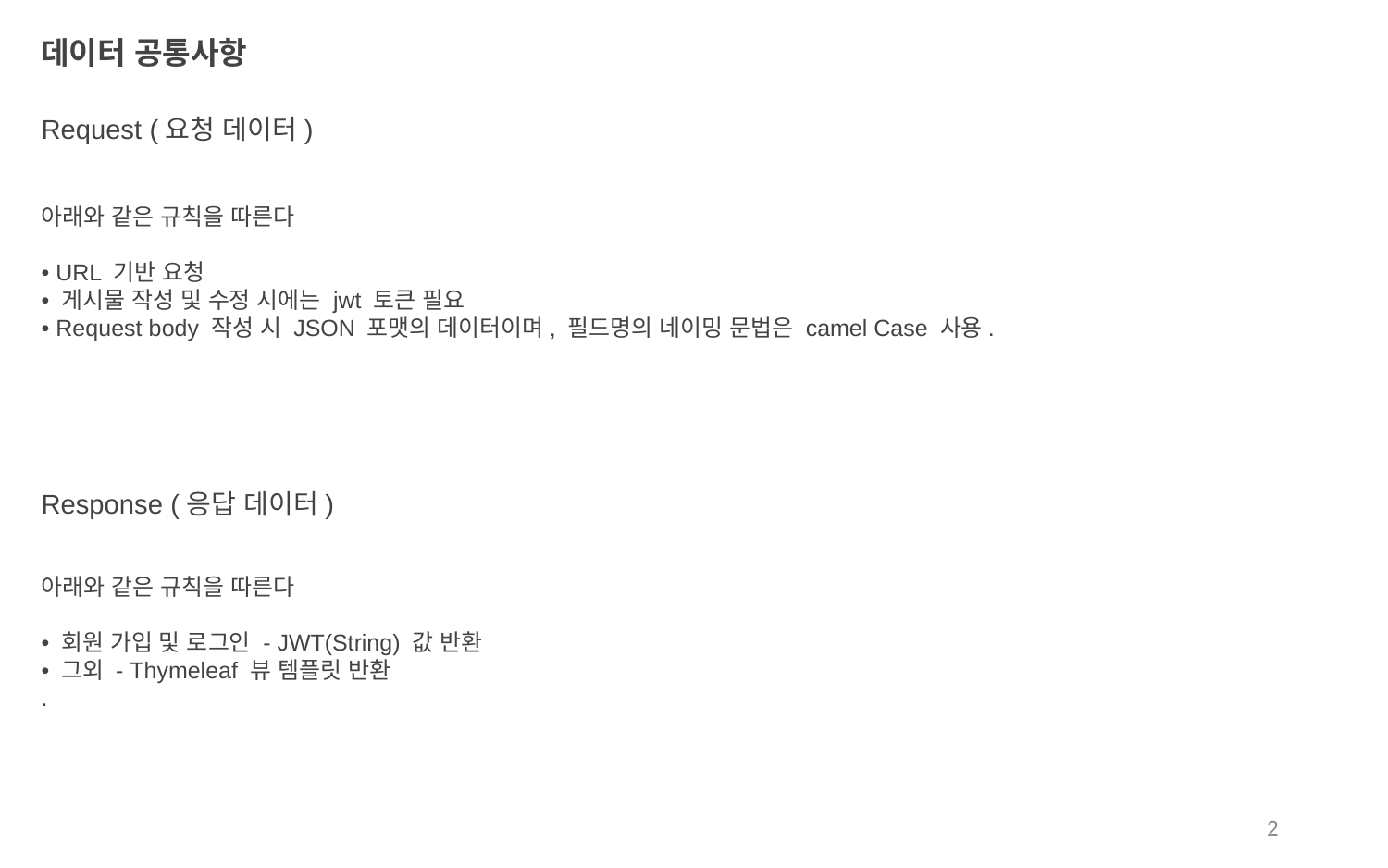

데이터 공통사항
Request (요청 데이터)
아래와 같은 규칙을 따른다

• URL 기반 요청
• 게시물 작성 및 수정 시에는 jwt 토큰 필요
• Request body 작성 시 JSON 포맷의 데이터이며, 필드명의 네이밍 문법은 camel Case 사용.

Response (응답 데이터)

아래와 같은 규칙을 따른다

• 회원 가입 및 로그인 - JWT(String) 값 반환
• 그외 - Thymeleaf 뷰 템플릿 반환
.

2